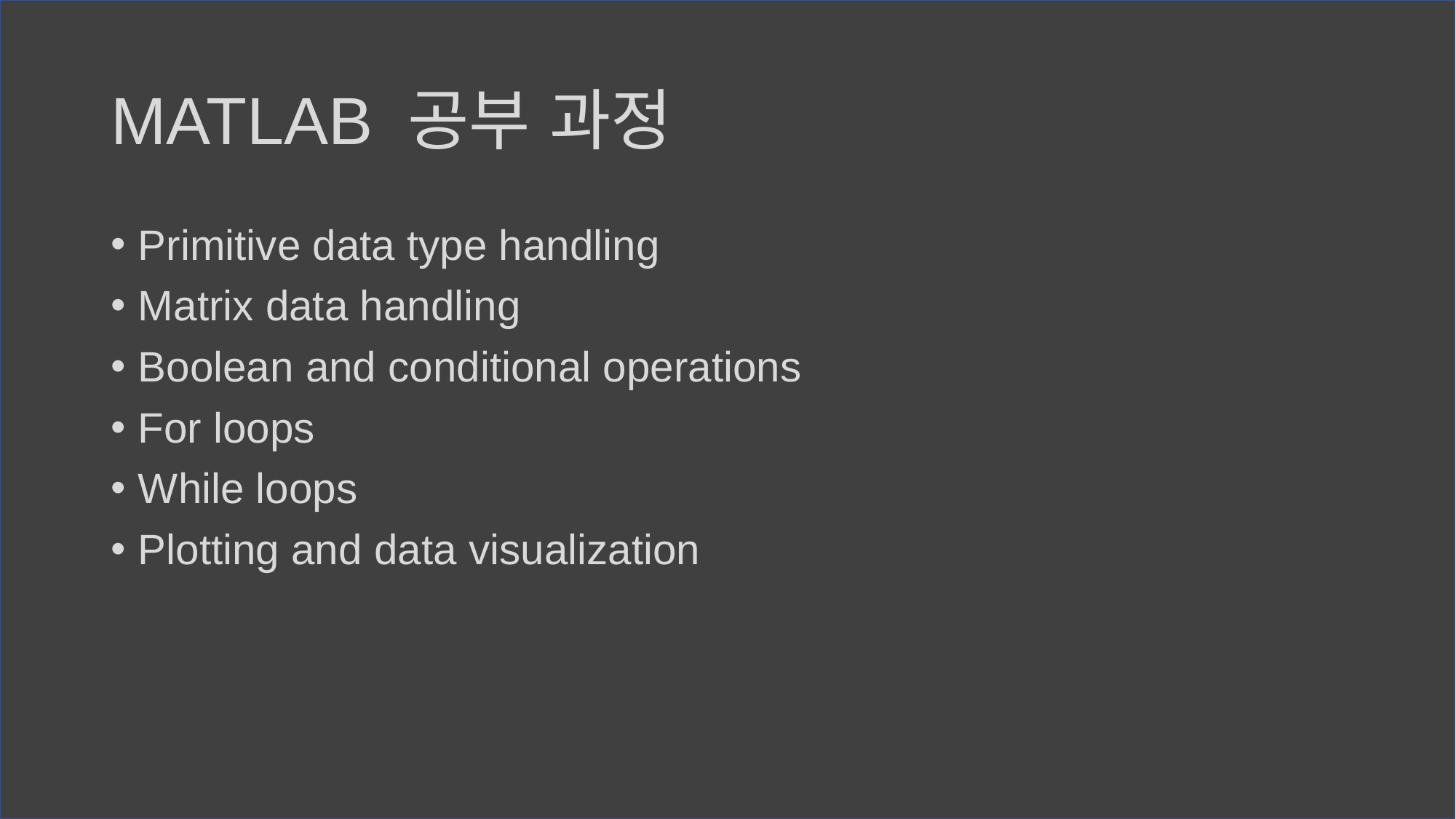

# MATLAB 공부 과정
Primitive data type handling
Matrix data handling
Boolean and conditional operations
For loops
While loops
Plotting and data visualization